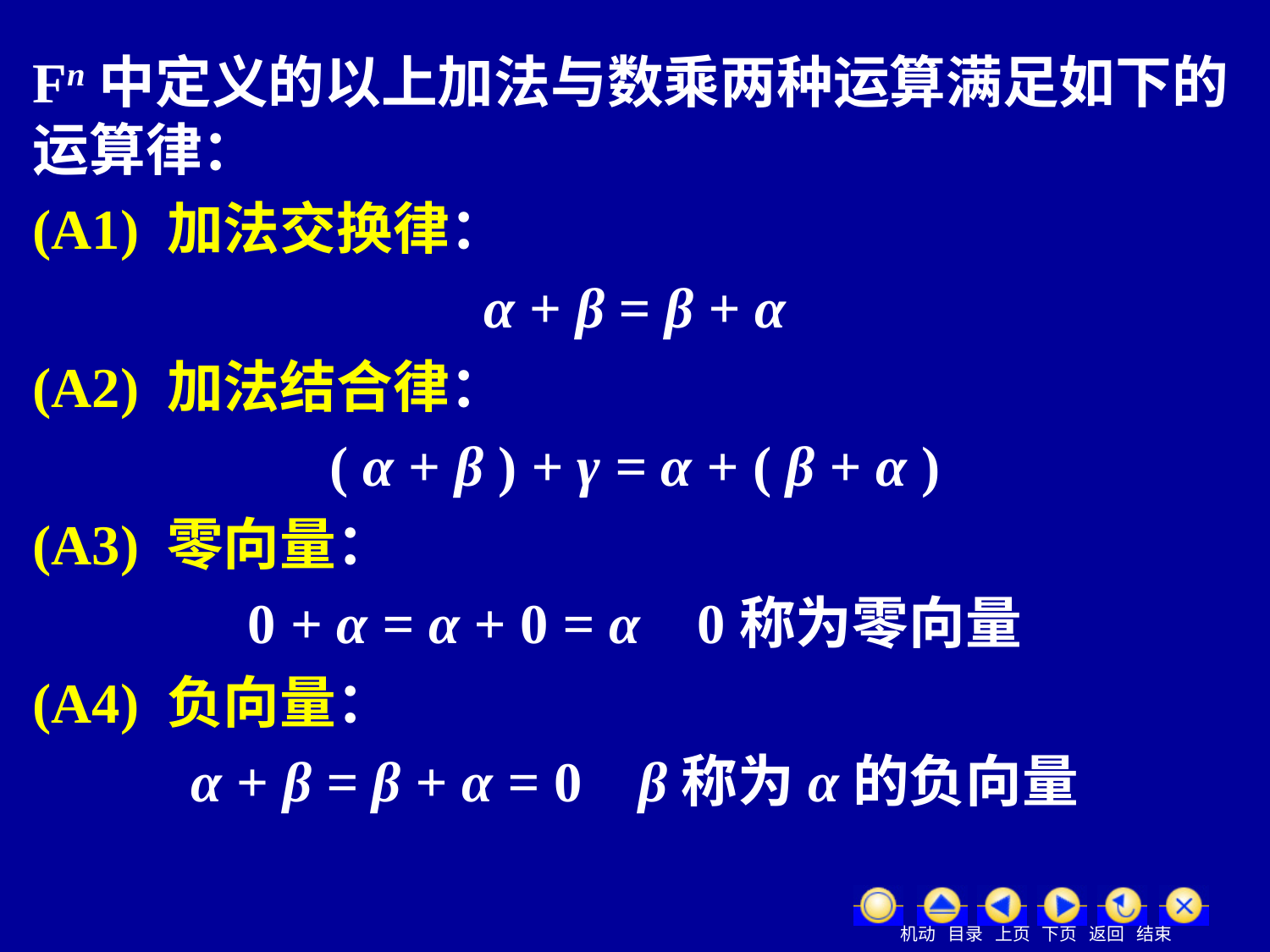

Fn中定义的以上加法与数乘两种运算满足如下的运算律：
(A1) 加法交换律：
α + β = β + α
(A2) 加法结合律：
( α + β ) + γ = α + ( β + α )
(A3) 零向量：
0 + α = α + 0 = α    0称为零向量
(A4) 负向量：
α + β = β + α = 0    β称为α的负向量